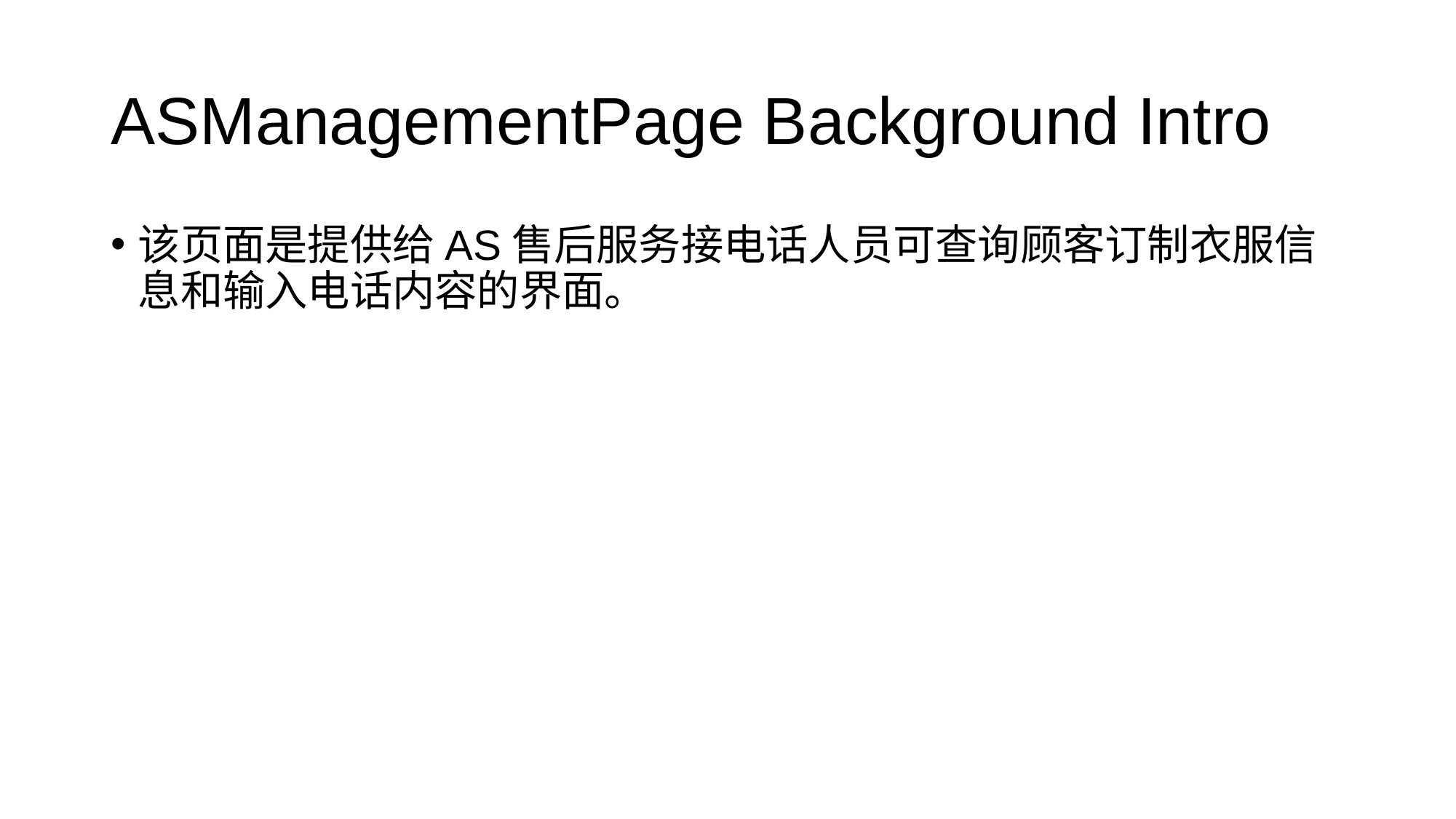

# ASManagementPage Background Intro
该页面是提供给AS售后服务接电话人员可查询顾客订制衣服信息和输入电话内容的界面。